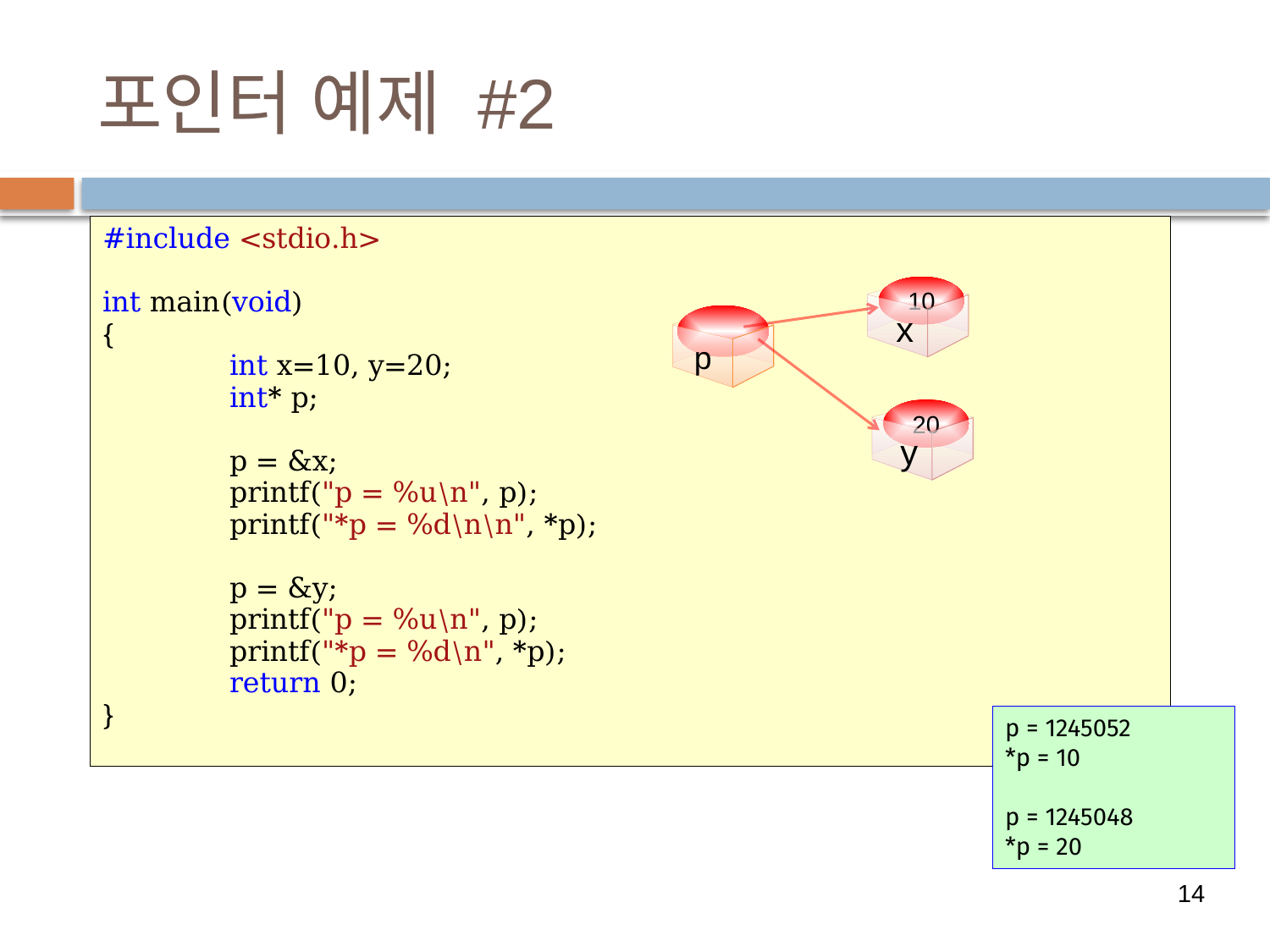

# 포인터 예제 #2
#include <stdio.h>

int main(void)
{
	int x=10, y=20;
	int* p;

	p = &x;
	printf("p = %u\n", p);
	printf("*p = %d\n\n", *p);

	p = &y;
	printf("p = %u\n", p);
	printf("*p = %d\n", *p);
	return 0;
}
10

x

p
20

y
p = 1245052
*p = 10

p = 1245048
*p = 20
14